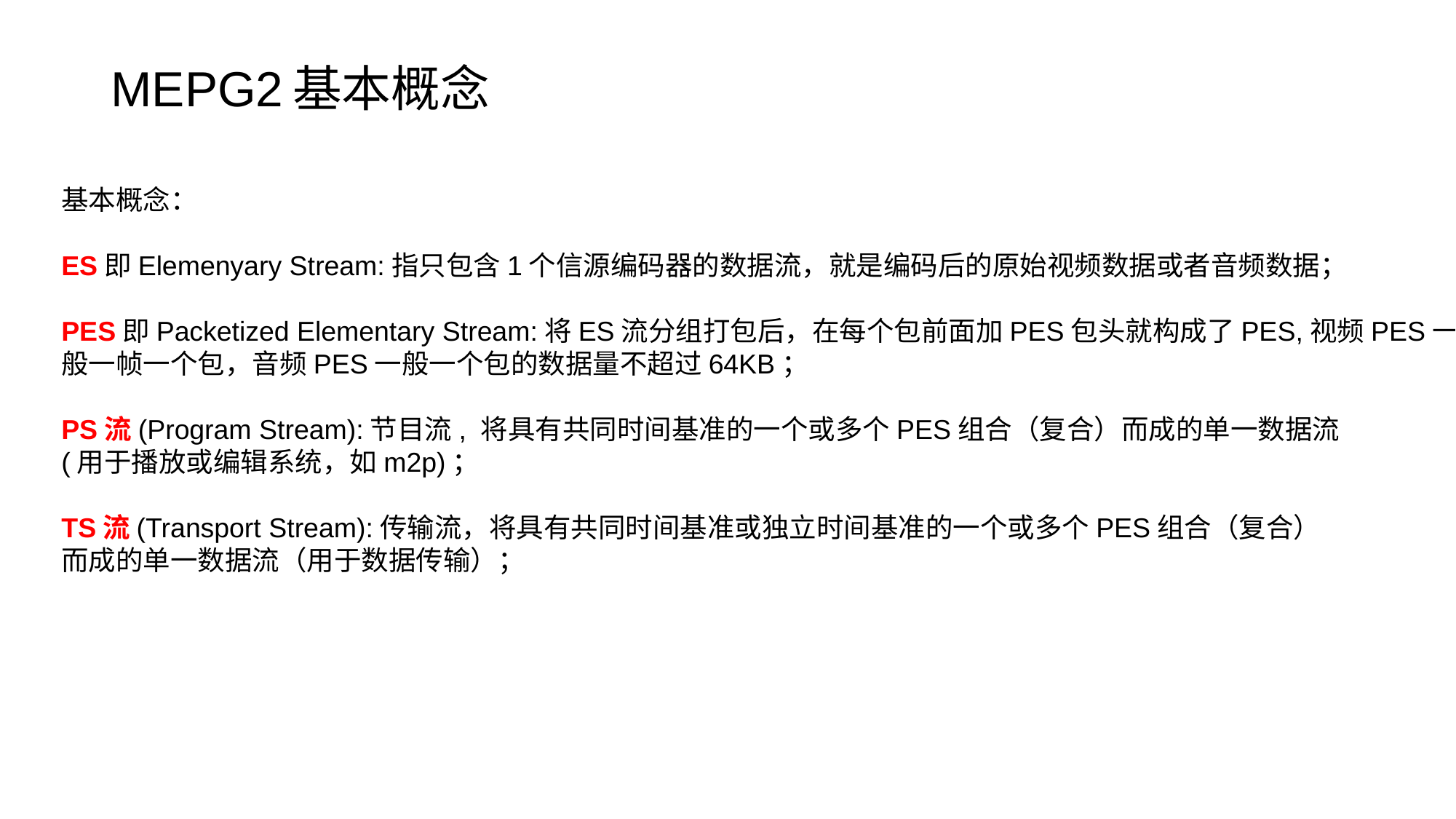

# MEPG2基本概念
基本概念：

ES即Elemenyary Stream:指只包含1个信源编码器的数据流，就是编码后的原始视频数据或者音频数据；

PES即Packetized Elementary Stream:将ES流分组打包后，在每个包前面加PES包头就构成了PES,视频PES一
般一帧一个包，音频PES一般一个包的数据量不超过64KB；

PS流(Program Stream):节目流, 将具有共同时间基准的一个或多个PES组合（复合）而成的单一数据流
(用于播放或编辑系统，如m2p)；

TS流(Transport Stream):传输流，将具有共同时间基准或独立时间基准的一个或多个PES组合（复合）
而成的单一数据流（用于数据传输）；